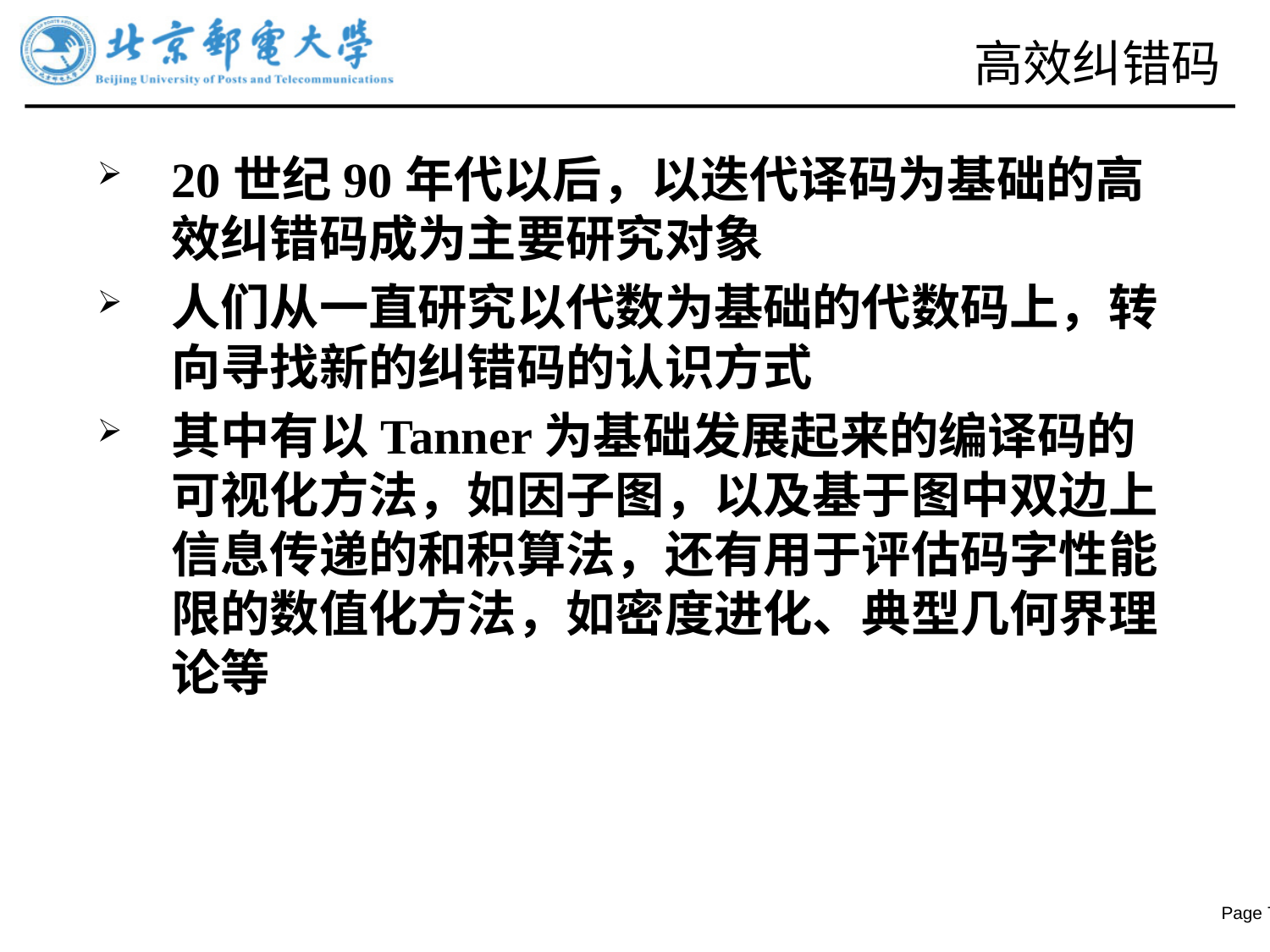

# 高效纠错码
20世纪90年代以后，以迭代译码为基础的高效纠错码成为主要研究对象
人们从一直研究以代数为基础的代数码上，转向寻找新的纠错码的认识方式
其中有以Tanner为基础发展起来的编译码的可视化方法，如因子图，以及基于图中双边上信息传递的和积算法，还有用于评估码字性能限的数值化方法，如密度进化、典型几何界理论等